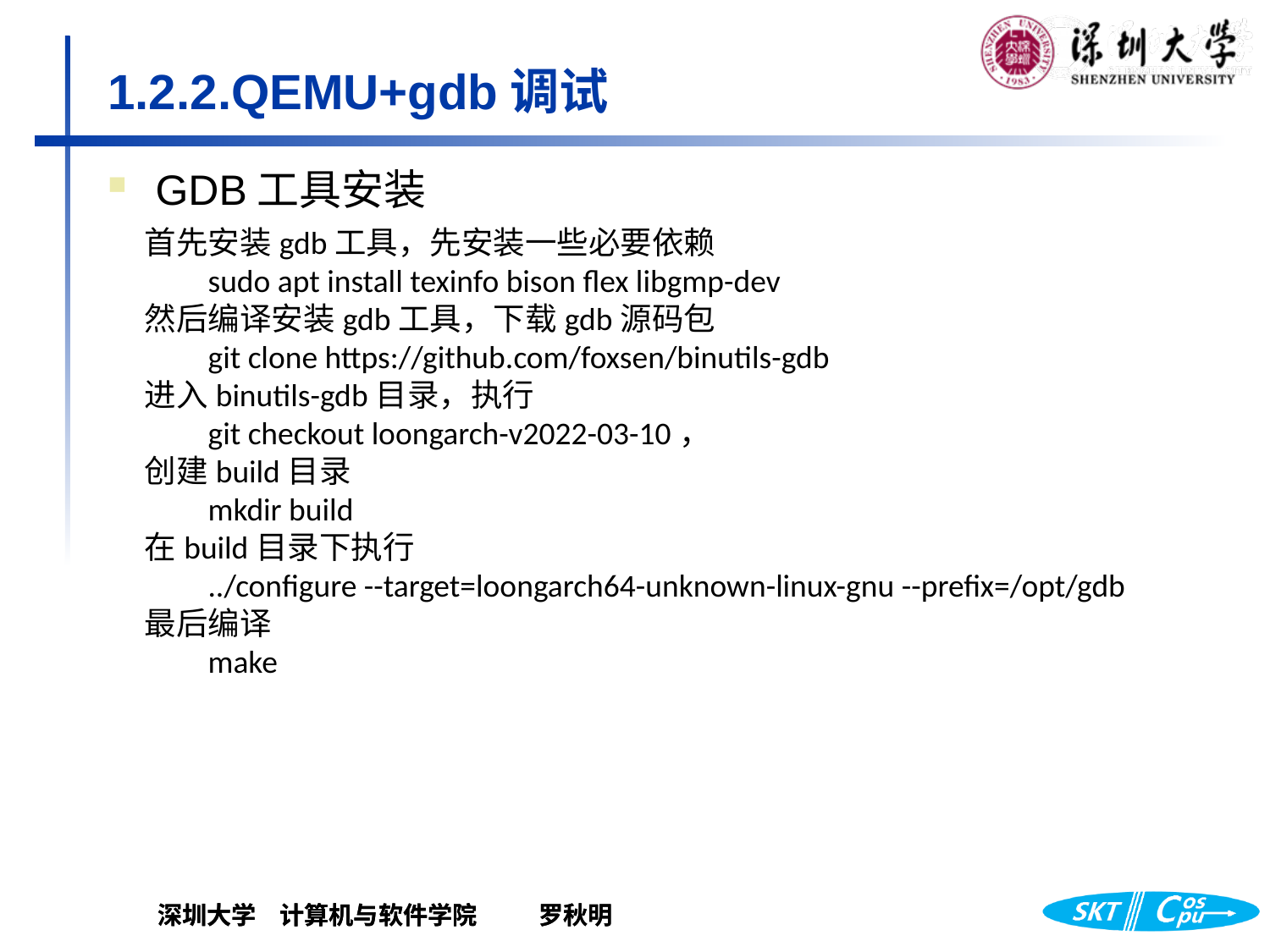

# 1.2.2.QEMU+gdb调试
GDB工具安装
首先安装gdb工具，先安装一些必要依赖
sudo apt install texinfo bison flex libgmp-dev
然后编译安装gdb工具，下载gdb源码包
git clone https://github.com/foxsen/binutils-gdb
进入binutils-gdb目录，执行
git checkout loongarch-v2022-03-10，
创建build目录
mkdir build
在build目录下执行
../configure --target=loongarch64-unknown-linux-gnu --prefix=/opt/gdb
最后编译
make